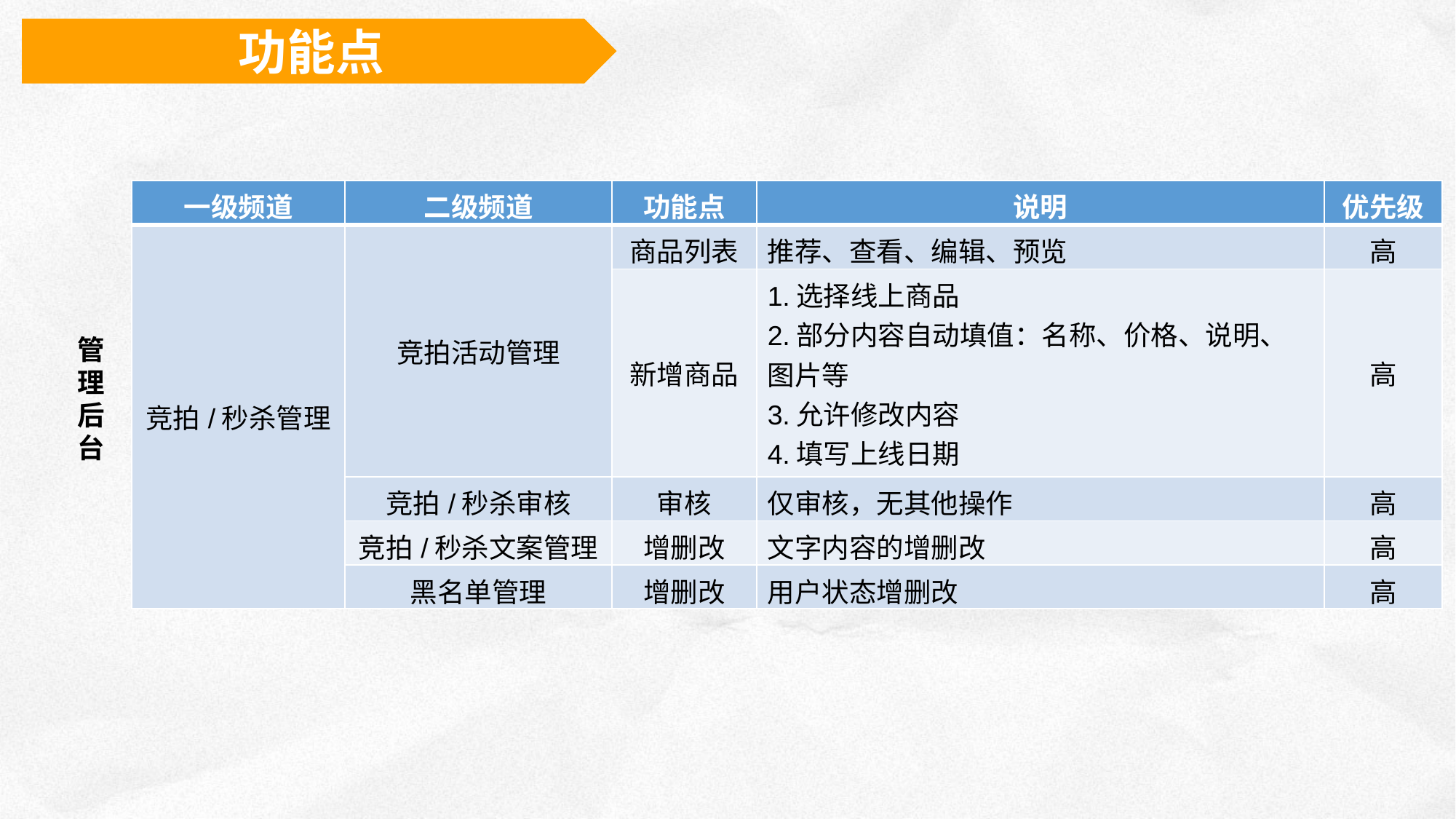

功能点
| 一级频道 | 二级频道 | 功能点 | 说明 | 优先级 |
| --- | --- | --- | --- | --- |
| 竞拍/秒杀管理 | 竞拍活动管理 | 商品列表 | 推荐、查看、编辑、预览 | 高 |
|  |  | 新增商品 | 1.选择线上商品 2.部分内容自动填值：名称、价格、说明、图片等 3.允许修改内容 4.填写上线日期 5.预览 | 高 |
|  | 竞拍/秒杀审核 | 审核 | 仅审核，无其他操作 | 高 |
|  | 竞拍/秒杀文案管理 | 增删改 | 文字内容的增删改 | 高 |
|  | 黑名单管理 | 增删改 | 用户状态增删改 | 高 |
管理后台